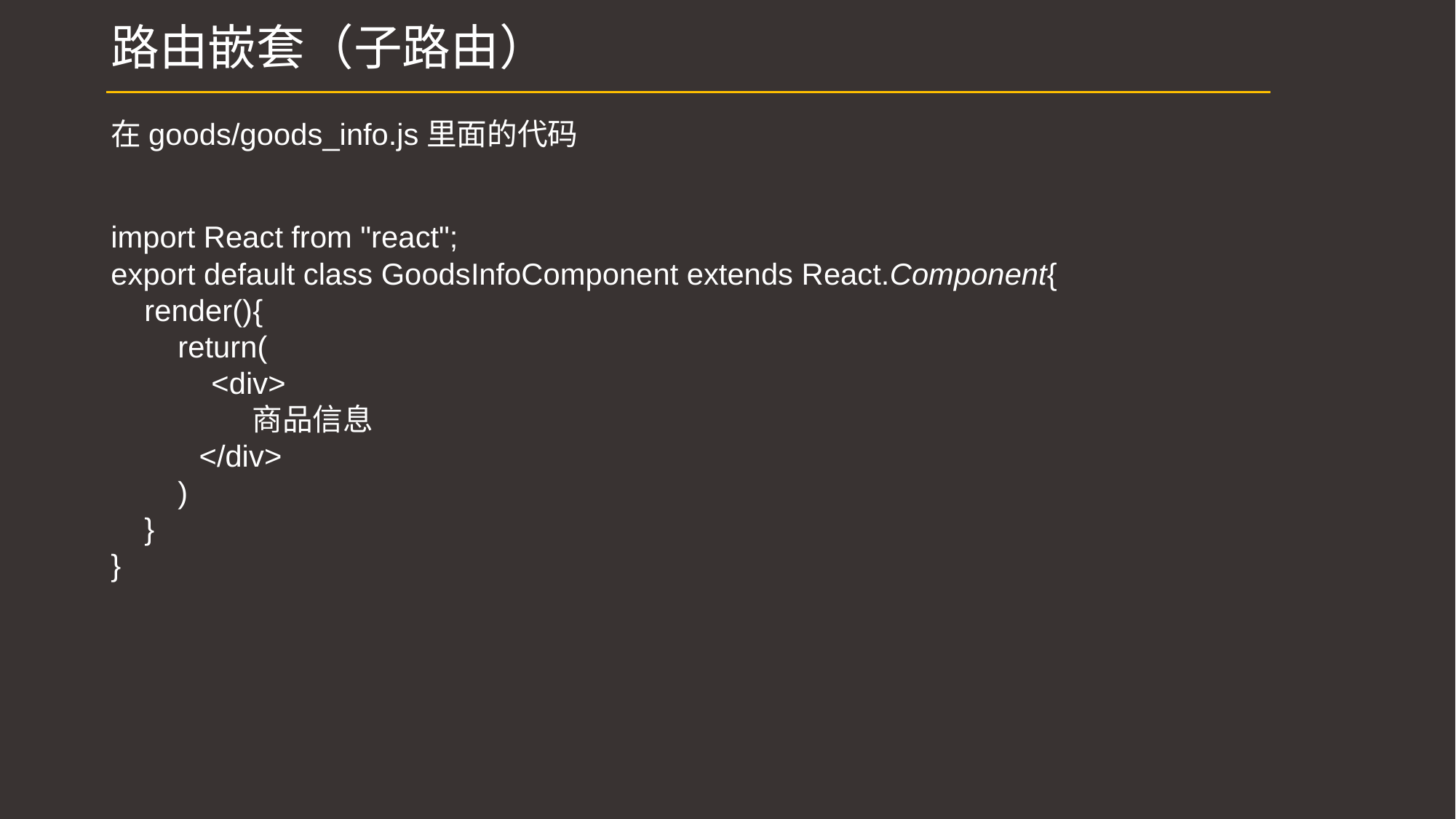

# 路由嵌套（子路由）
在goods/goods_info.js里面的代码

import React from "react";
export default class GoodsInfoComponent extends React.Component{
    render(){
        return(
            <div>
                商品信息
            </div>
        )
    }
}